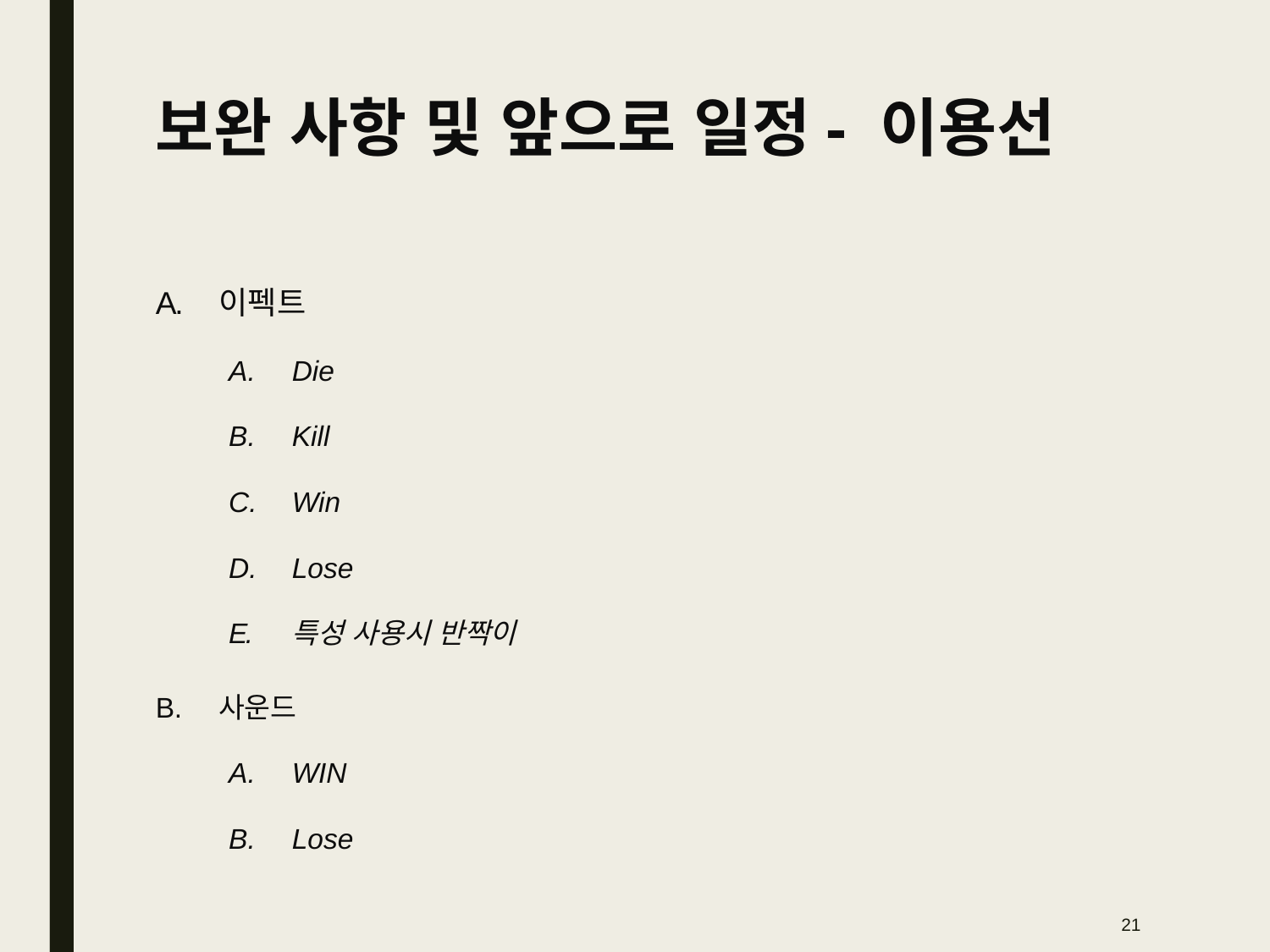

# 보완 사항 및 앞으로 일정- 이용선
이펙트
Die
Kill
Win
Lose
특성 사용시 반짝이
사운드
WIN
Lose

21